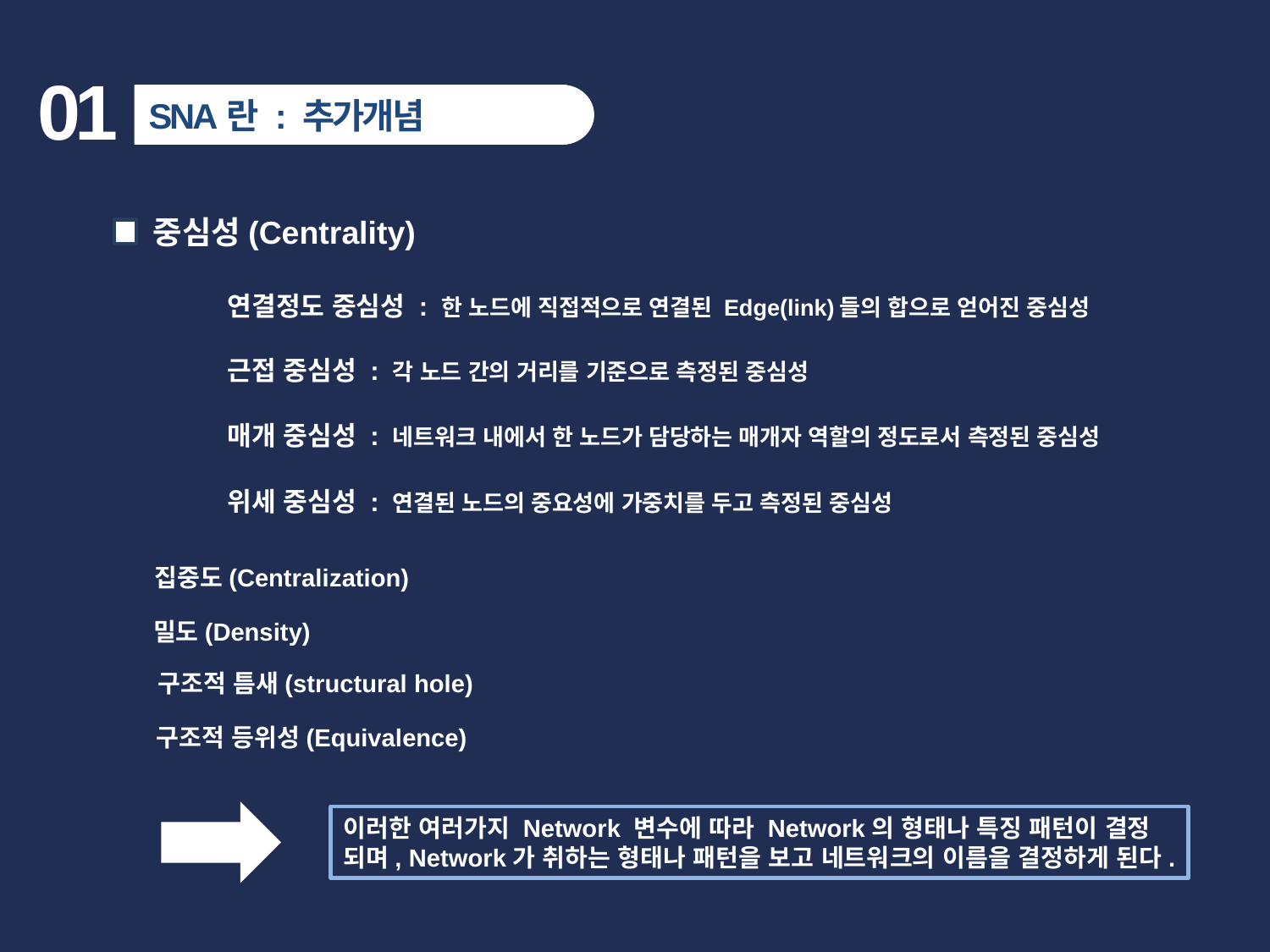

01

SNA란 : 추가개념
중심성(Centrality)

연결정도 중심성 : 한 노드에 직접적으로 연결된 Edge(link)들의 합으로 얻어진 중심성
근접 중심성 : 각 노드 간의 거리를 기준으로 측정된 중심성
매개 중심성 : 네트워크 내에서 한 노드가 담당하는 매개자 역할의 정도로서 측정된 중심성
위세 중심성 : 연결된 노드의 중요성에 가중치를 두고 측정된 중심성
집중도(Centralization)
밀도(Density)
구조적 틈새(structural hole)
구조적 등위성(Equivalence)

이러한 여러가지 Network 변수에 따라 Network의 형태나 특징 패턴이 결정
되며, Network가 취하는 형태나 패턴을 보고 네트워크의 이름을 결정하게 된다.